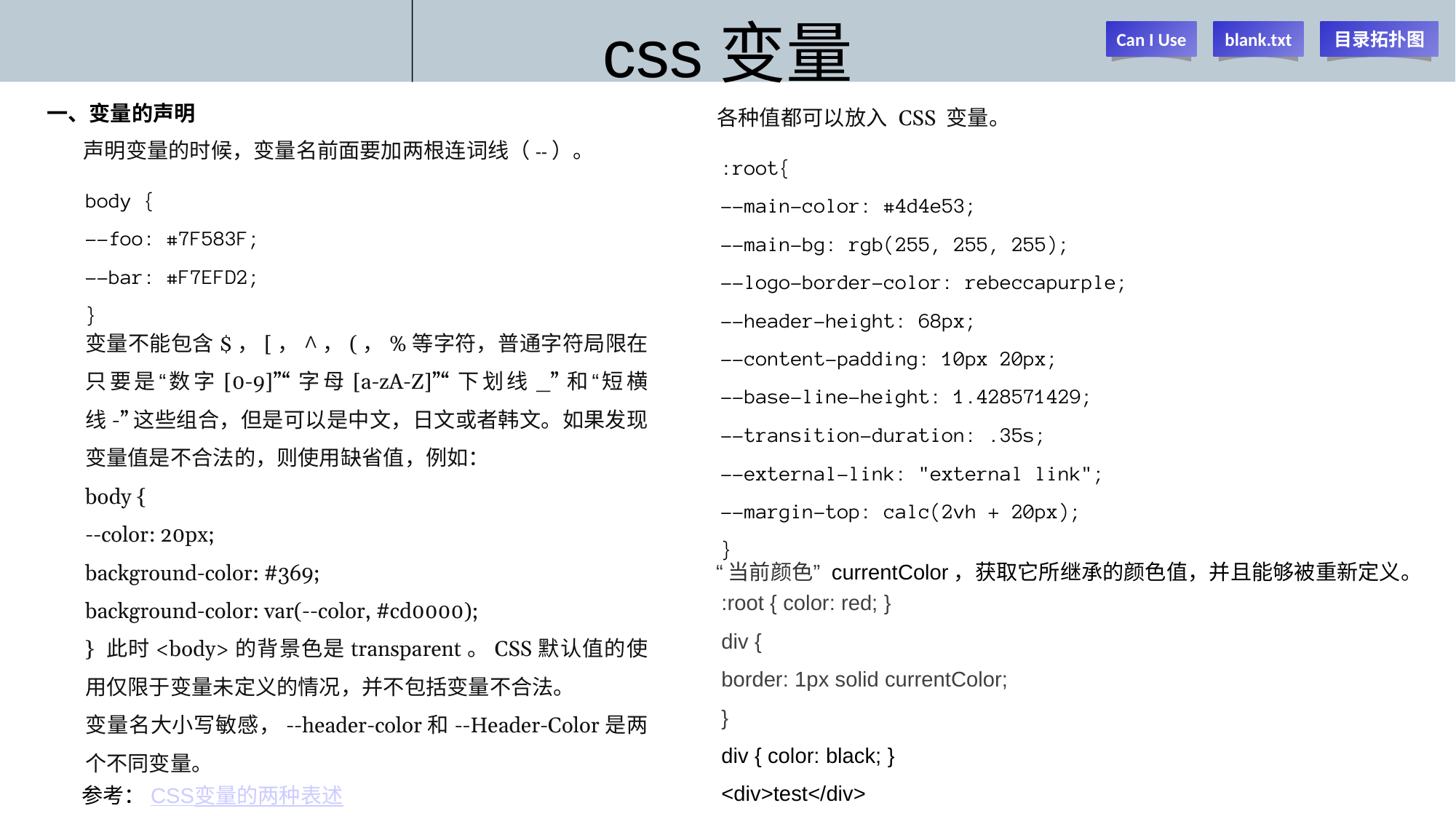

css变量
Can I Use

blank.txt

目录拓扑图

一、变量的声明
各种值都可以放入 CSS 变量。
声明变量的时候，变量名前面要加两根连词线（--）。
:root{
--main-color: #4d4e53;
--main-bg: rgb(255, 255, 255);
--logo-border-color: rebeccapurple;
--header-height: 68px;
--content-padding: 10px 20px;
--base-line-height: 1.428571429;
--transition-duration: .35s;
--external-link: "external link";
--margin-top: calc(2vh + 20px);
}
body {
--foo: #7F583F;
--bar: #F7EFD2;
}
变量不能包含$，[，^，(，%等字符，普通字符局限在只要是“数字[0-9]”“字母[a-zA-Z]”“下划线_”和“短横线-”这些组合，但是可以是中文，日文或者韩文。如果发现变量值是不合法的，则使用缺省值，例如：
body {
--color: 20px;
background-color: #369;
background-color: var(--color, #cd0000);
} 此时<body>的背景色是transparent。CSS默认值的使用仅限于变量未定义的情况，并不包括变量不合法。
变量名大小写敏感，--header-color和--Header-Color是两个不同变量。
“当前颜色” currentColor，获取它所继承的颜色值，并且能够被重新定义。
:root { color: red; }
div {
border: 1px solid currentColor;
}
div { color: black; }
<div>test</div>
参考：CSS变量的两种表述